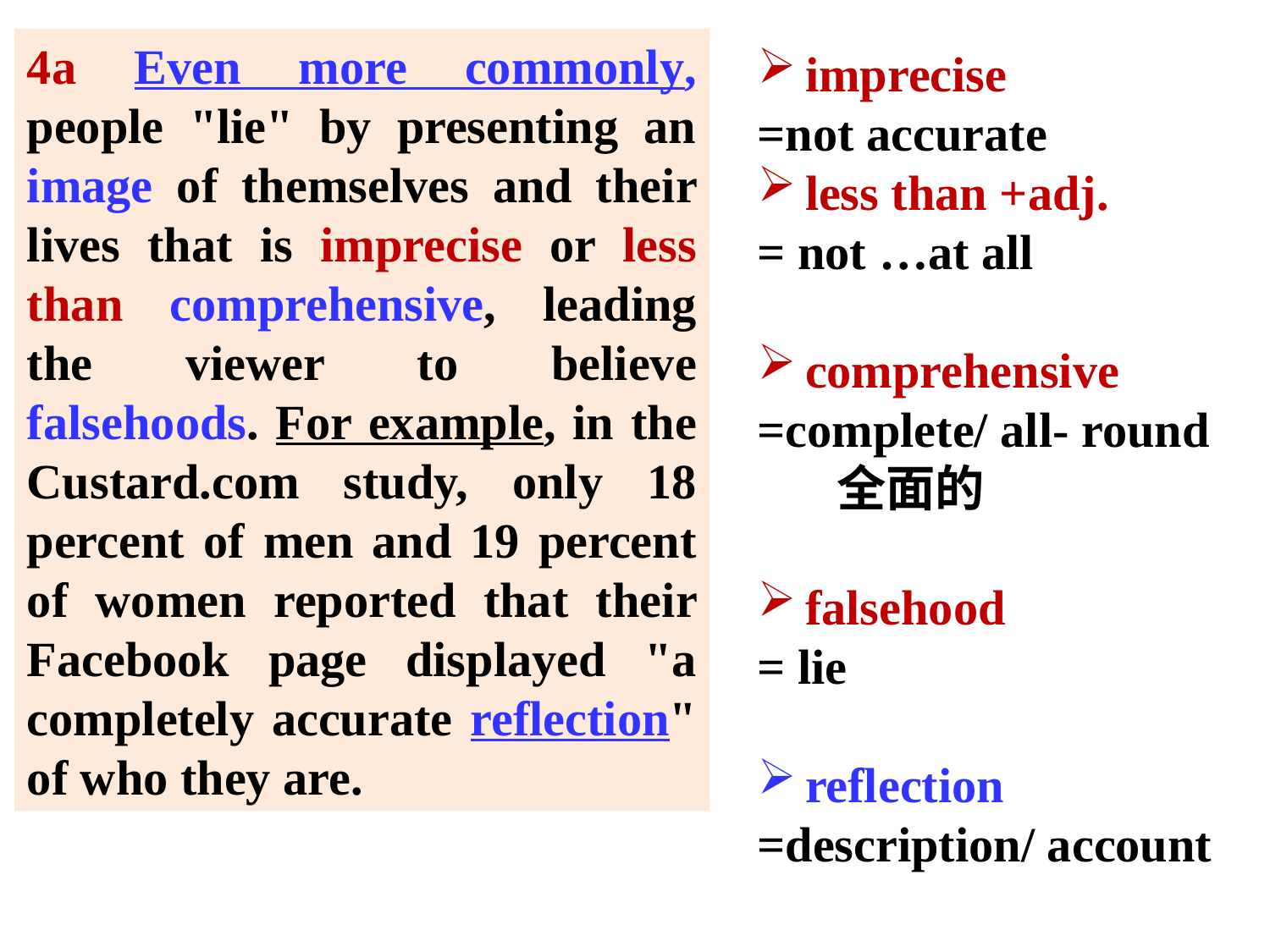

4a Even more commonly, people "lie" by presenting an image of themselves and their lives that is imprecise or less than comprehensive, leading the viewer to believe falsehoods. For example, in the Custard.com study, only 18 percent of men and 19 percent of women reported that their Facebook page displayed "a completely accurate reflection" of who they are.
imprecise
=not accurate
less than +adj.
= not …at all

comprehensive
=complete/ all- round
      全面的

falsehood
= lie

reflection
=description/ account